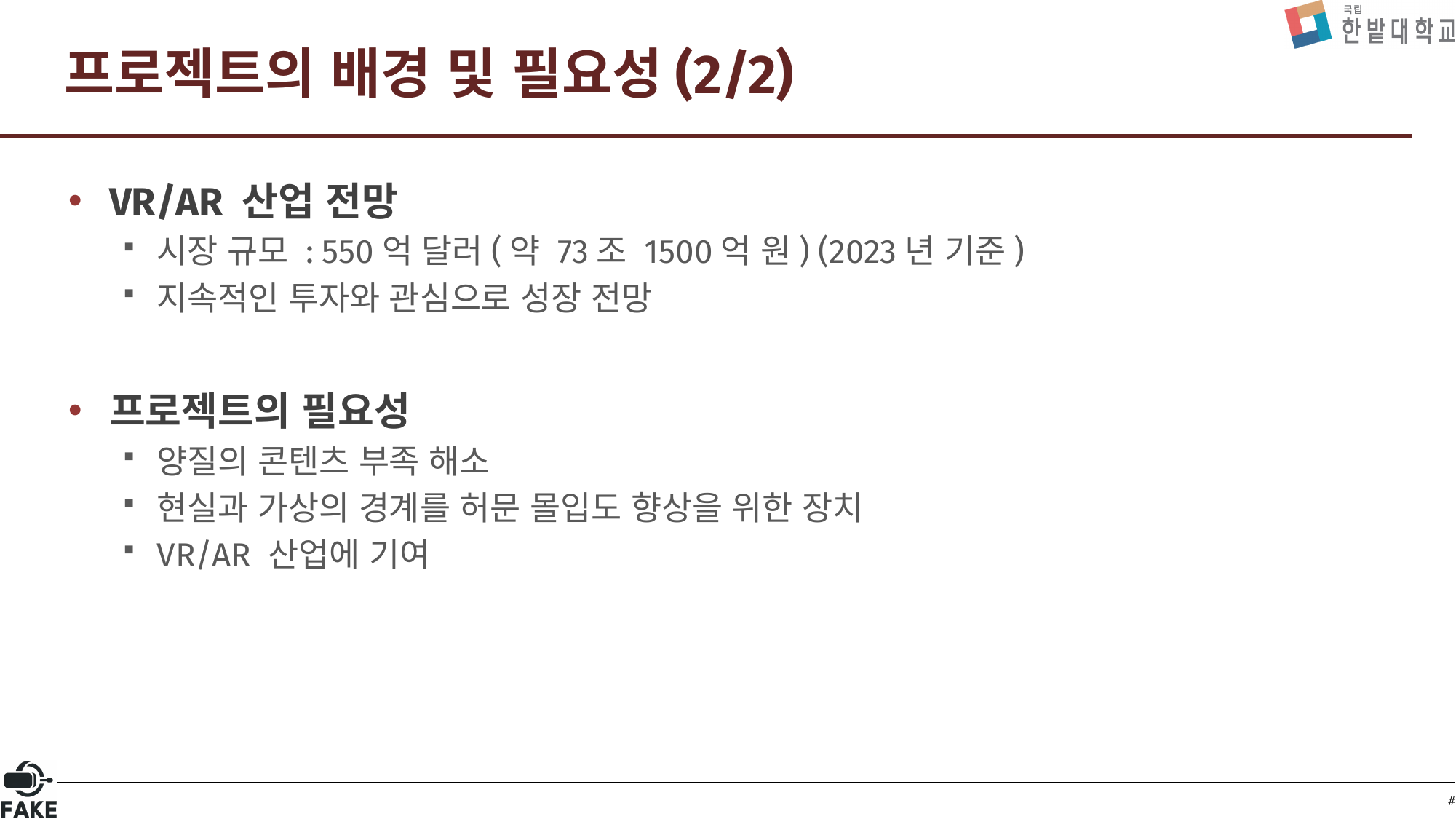

# 프로젝트의 배경 및 필요성(2/2)
VR/AR 산업 전망
시장 규모 : 550억 달러(약 73조 1500억 원) (2023년 기준)
지속적인 투자와 관심으로 성장 전망

프로젝트의 필요성
양질의 콘텐츠 부족 해소
현실과 가상의 경계를 허문 몰입도 향상을 위한 장치
VR/AR 산업에 기여